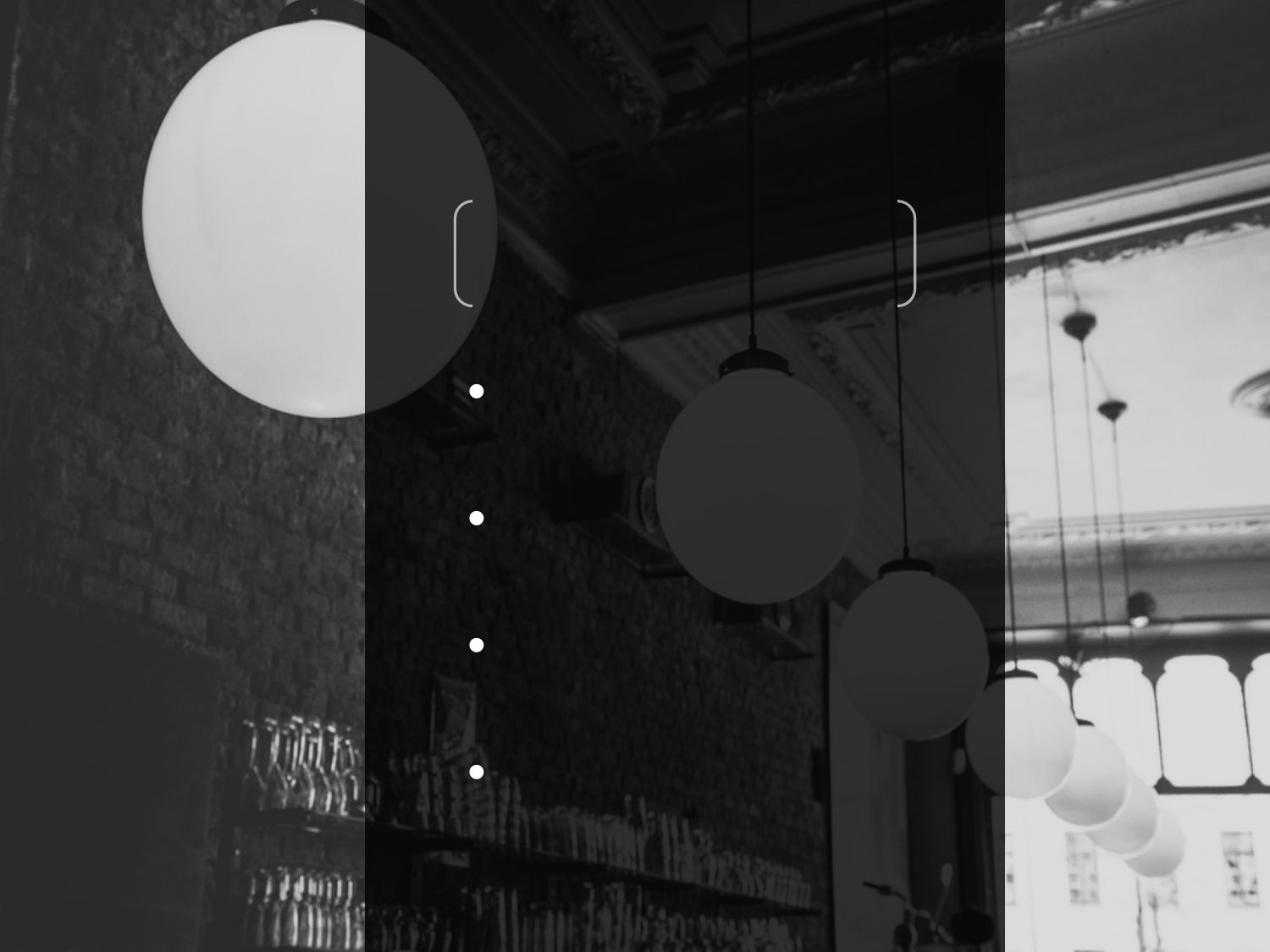

증강현실 가구배치 어플리케이션

프로젝트 개요
프로젝트 진행 사항
다음주 일정
데모 시연